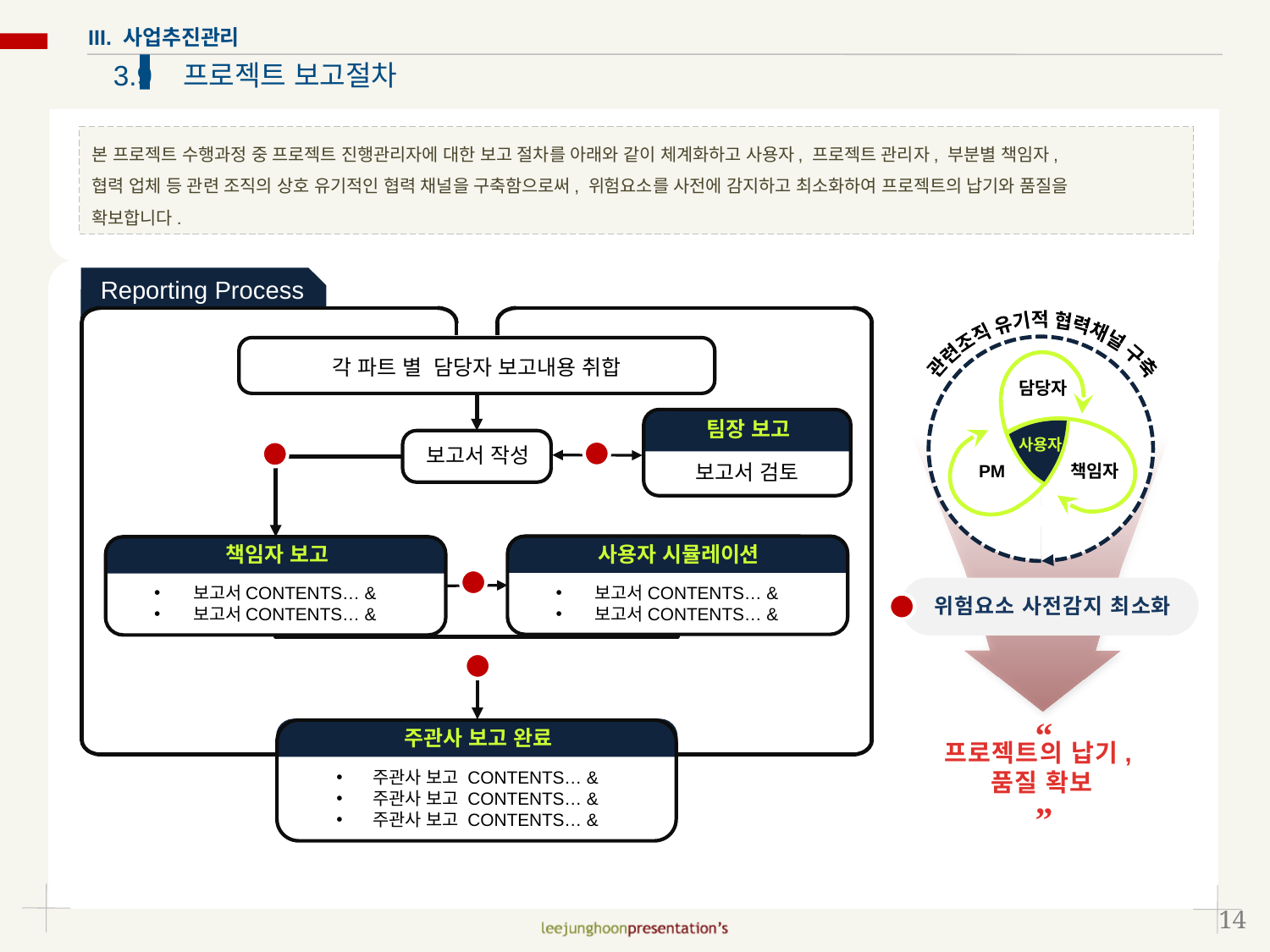

Reporting Process

Reporting Process

각 파트 별  담당자 보고내용 취합

팀장 보고

보고서 작성
보고서 검토
책임자 보고

사용자 시뮬레이션
 보고서CONTENTS… &
 보고서CONTENTS… &
 보고서CONTENTS… &
 보고서CONTENTS… &
주관사 보고 완료

 주관사 보고 CONTENTS… &
 주관사 보고 CONTENTS… &
 주관사 보고 CONTENTS… &

관련조직 유기적 협력채널 구축

담당자

사용자

책임자
PM

위험요소 사전감지 최소화

“

”
프로젝트의 납기,
품질 확보